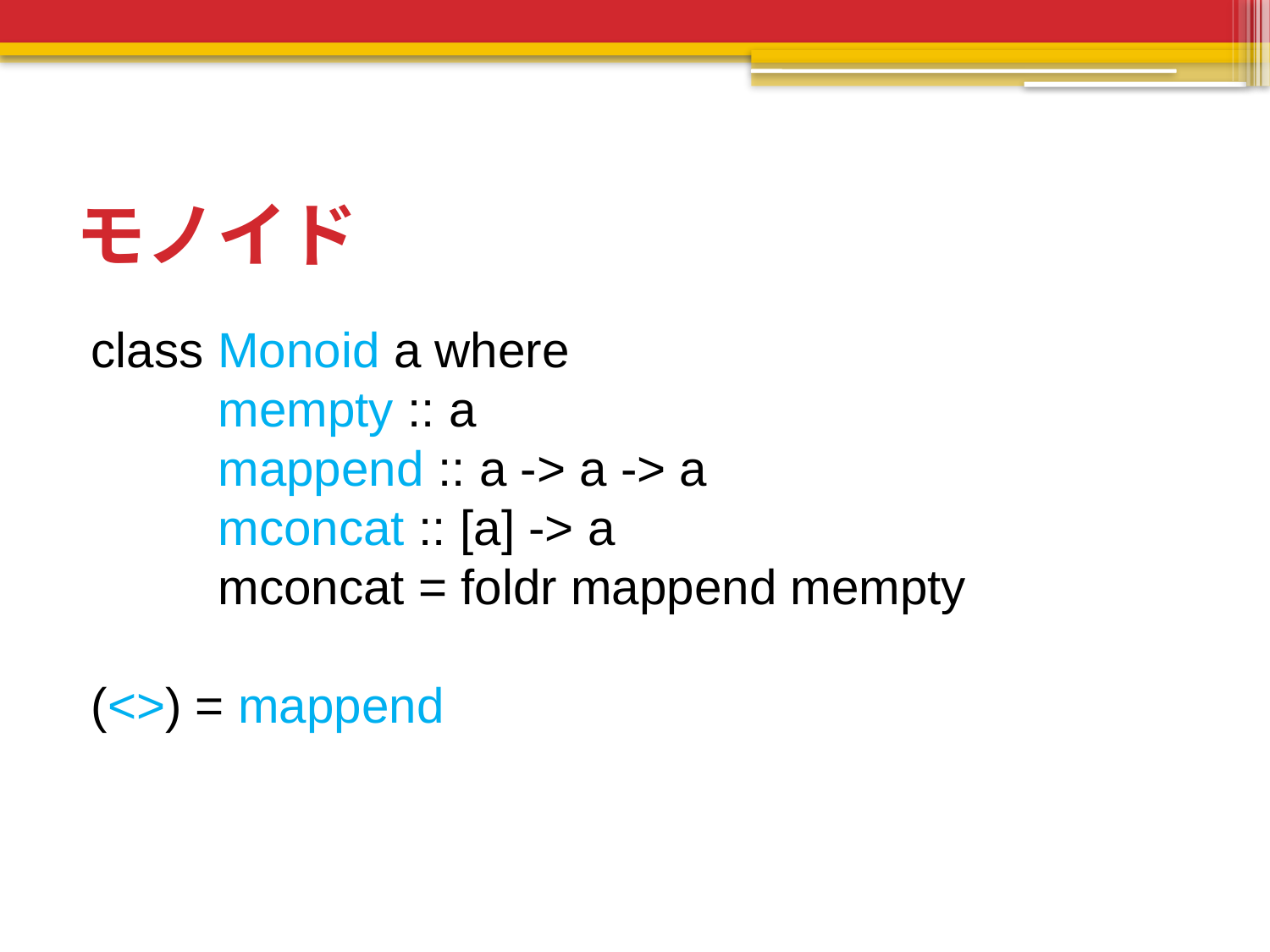

# モノイド
class Monoid a where
	mempty :: a
	mappend :: a -> a -> a
	mconcat :: [a] -> a
	mconcat = foldr mappend mempty
(<>) = mappend